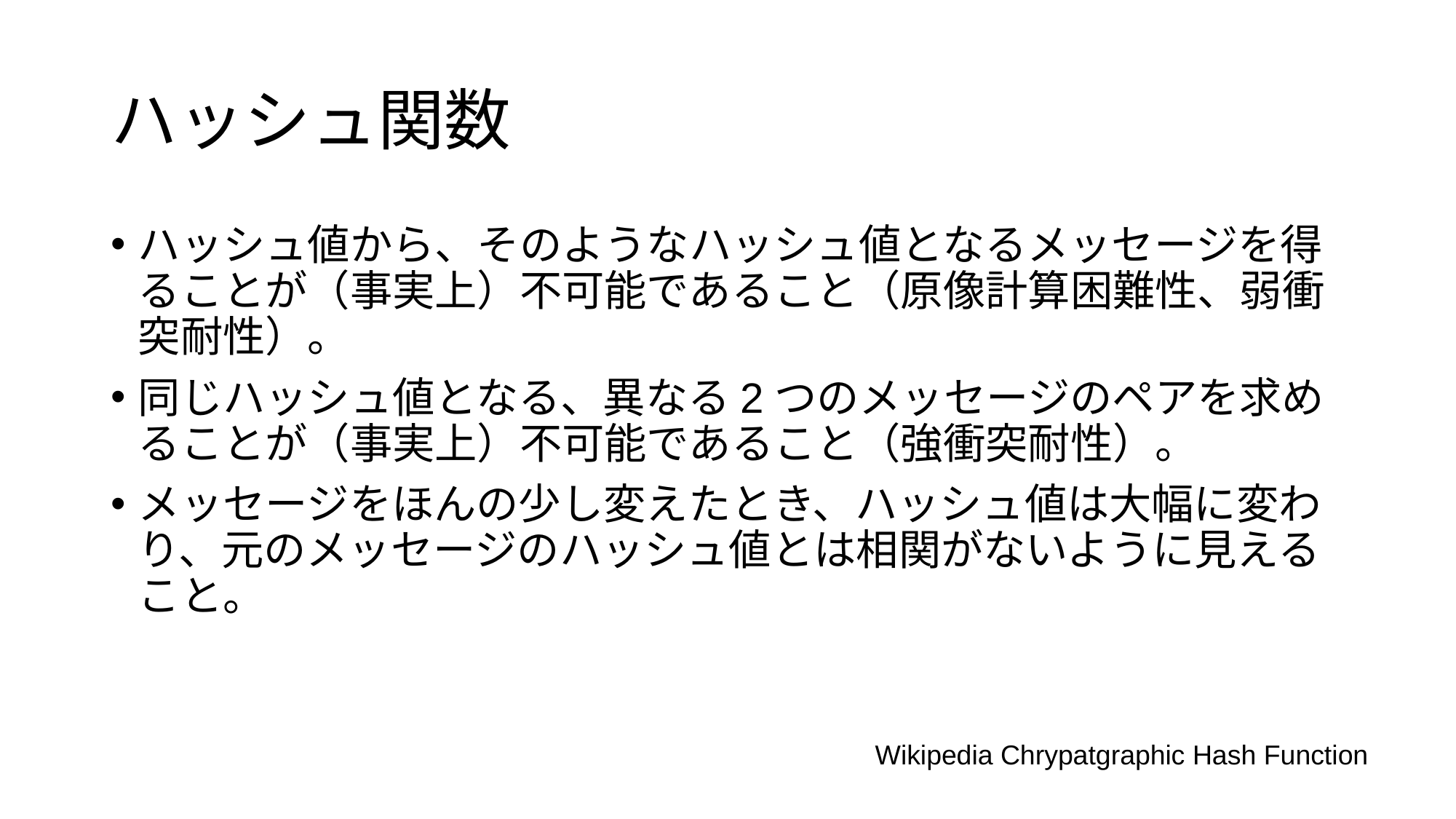

# ハッシュ関数
ハッシュ値から、そのようなハッシュ値となるメッセージを得ることが（事実上）不可能であること（原像計算困難性、弱衝突耐性）。
同じハッシュ値となる、異なる2つのメッセージのペアを求めることが（事実上）不可能であること（強衝突耐性）。
メッセージをほんの少し変えたとき、ハッシュ値は大幅に変わり、元のメッセージのハッシュ値とは相関がないように見えること。

Wikipedia Chrypatgraphic Hash Function